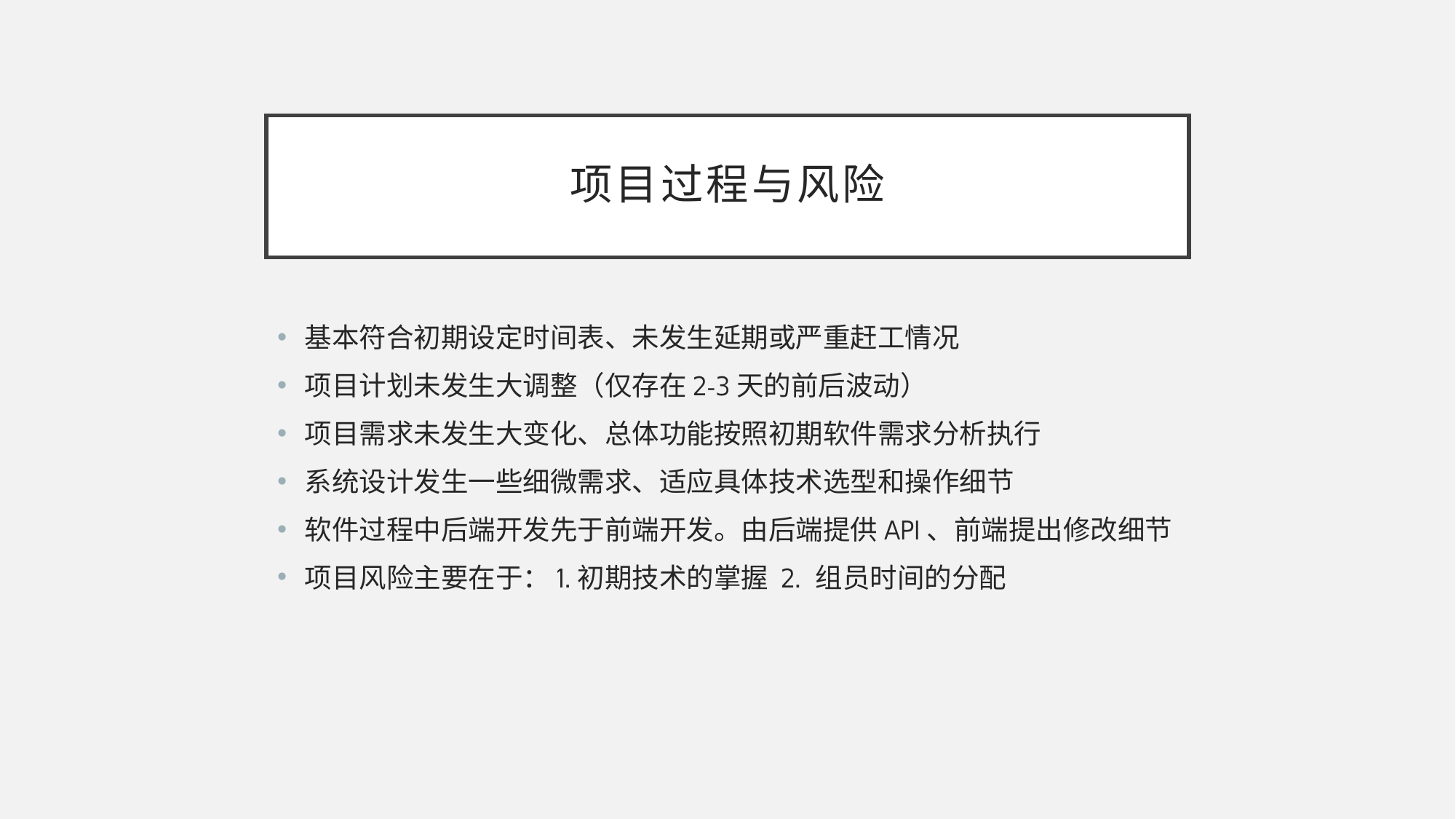

# 项目过程与风险
基本符合初期设定时间表、未发生延期或严重赶工情况
项目计划未发生大调整（仅存在2-3天的前后波动）
项目需求未发生大变化、总体功能按照初期软件需求分析执行
系统设计发生一些细微需求、适应具体技术选型和操作细节
软件过程中后端开发先于前端开发。由后端提供API、前端提出修改细节
项目风险主要在于：1.初期技术的掌握 2. 组员时间的分配